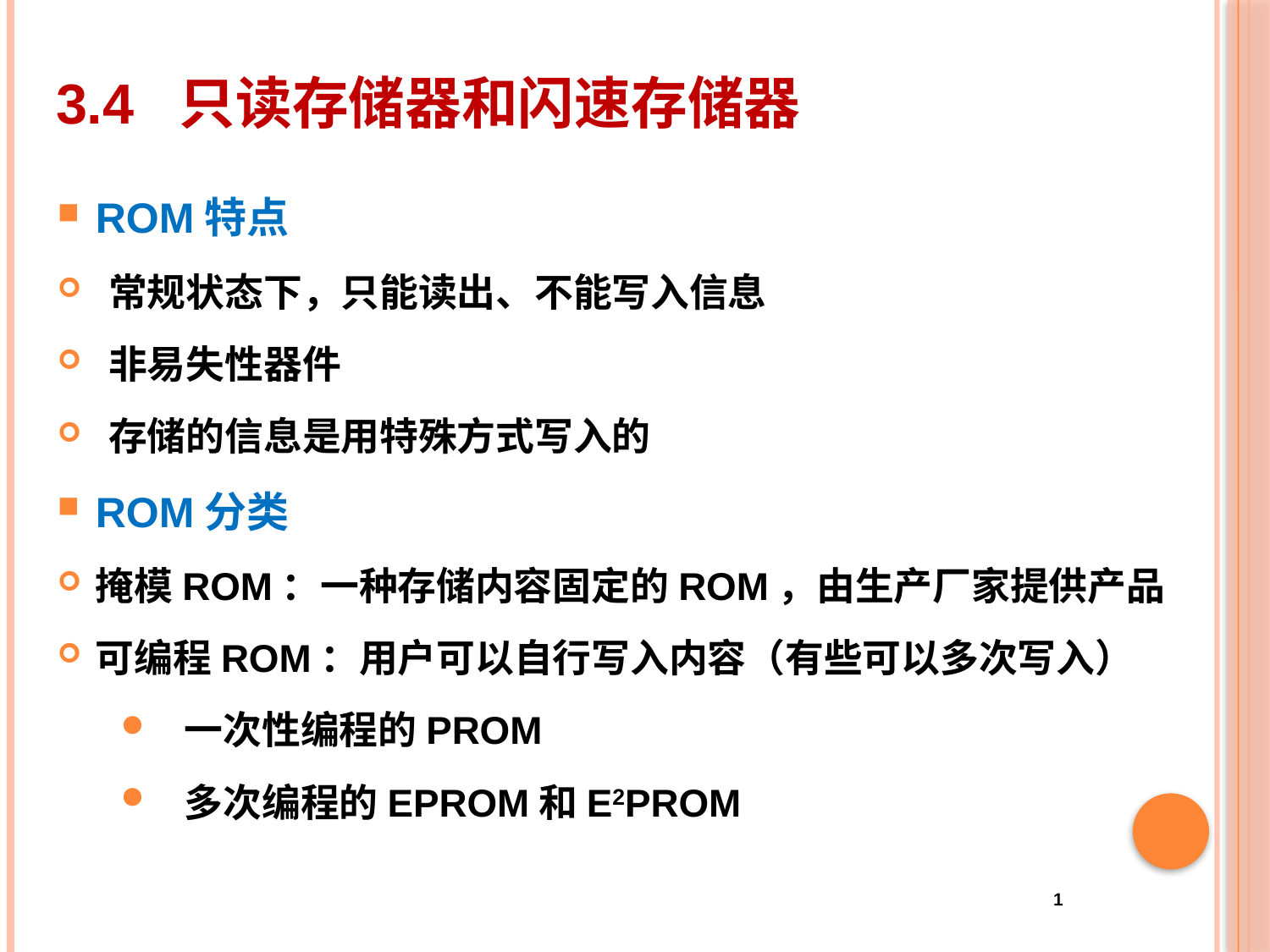

# 3.4  只读存储器和闪速存储器
ROM特点
  常规状态下，只能读出、不能写入信息
  非易失性器件
  存储的信息是用特殊方式写入的
ROM分类
掩模ROM：一种存储内容固定的ROM，由生产厂家提供产品
可编程ROM：用户可以自行写入内容（有些可以多次写入）
一次性编程的PROM
多次编程的EPROM和E2PROM
1